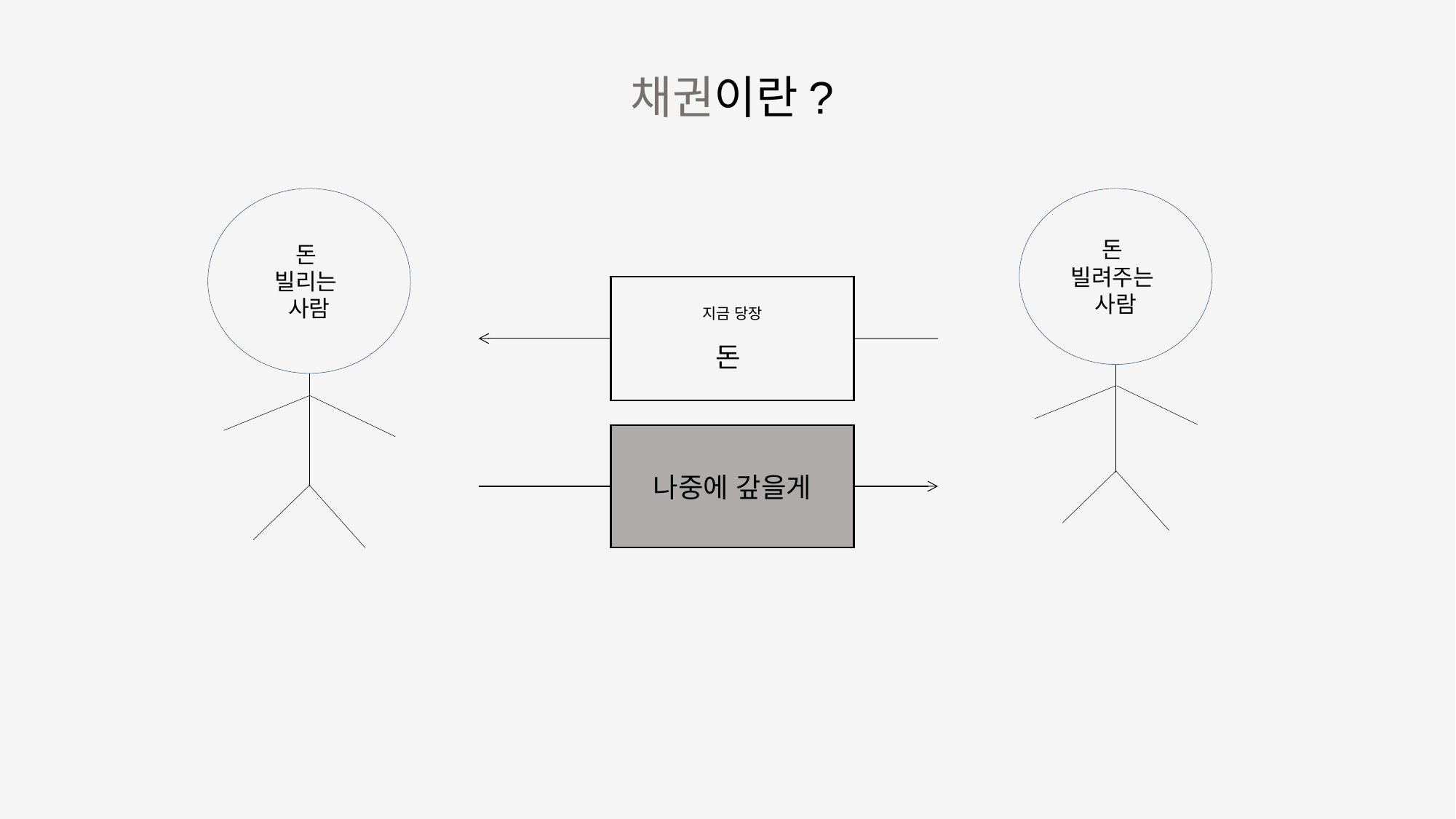

채권이란?
돈
빌리는
사람
돈
빌려주는
사람
지금 당장

돈
나중에 갚을게